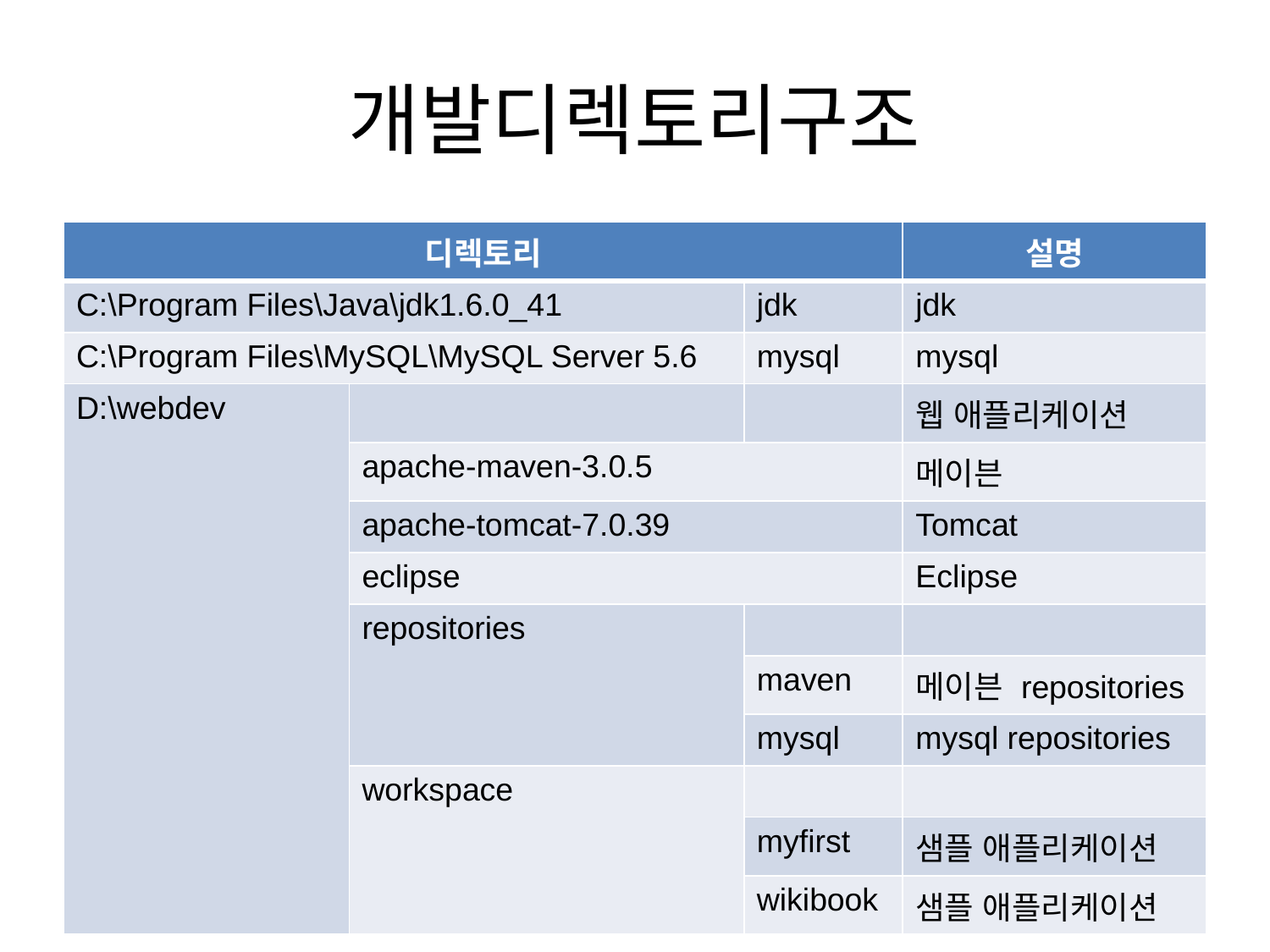

# 개발디렉토리구조
| 디렉토리 |  |  | 설명 |
| --- | --- | --- | --- |
| C:\Program Files\Java\jdk1.6.0\_41 |  | jdk | jdk |
| C:\Program Files\MySQL\MySQL Server 5.6 |  | mysql | mysql |
| D:\webdev |  |  | 웹 애플리케이션 |
|  | apache-maven-3.0.5 |  | 메이븐 |
|  | apache-tomcat-7.0.39 |  | Tomcat |
|  | eclipse |  | Eclipse |
|  | repositories |  |  |
|  |  | maven | 메이븐 repositories |
|  |  | mysql | mysql repositories |
|  | workspace |  |  |
|  |  | myfirst | 샘플 애플리케이션 |
|  |  | wikibook | 샘플 애플리케이션 |